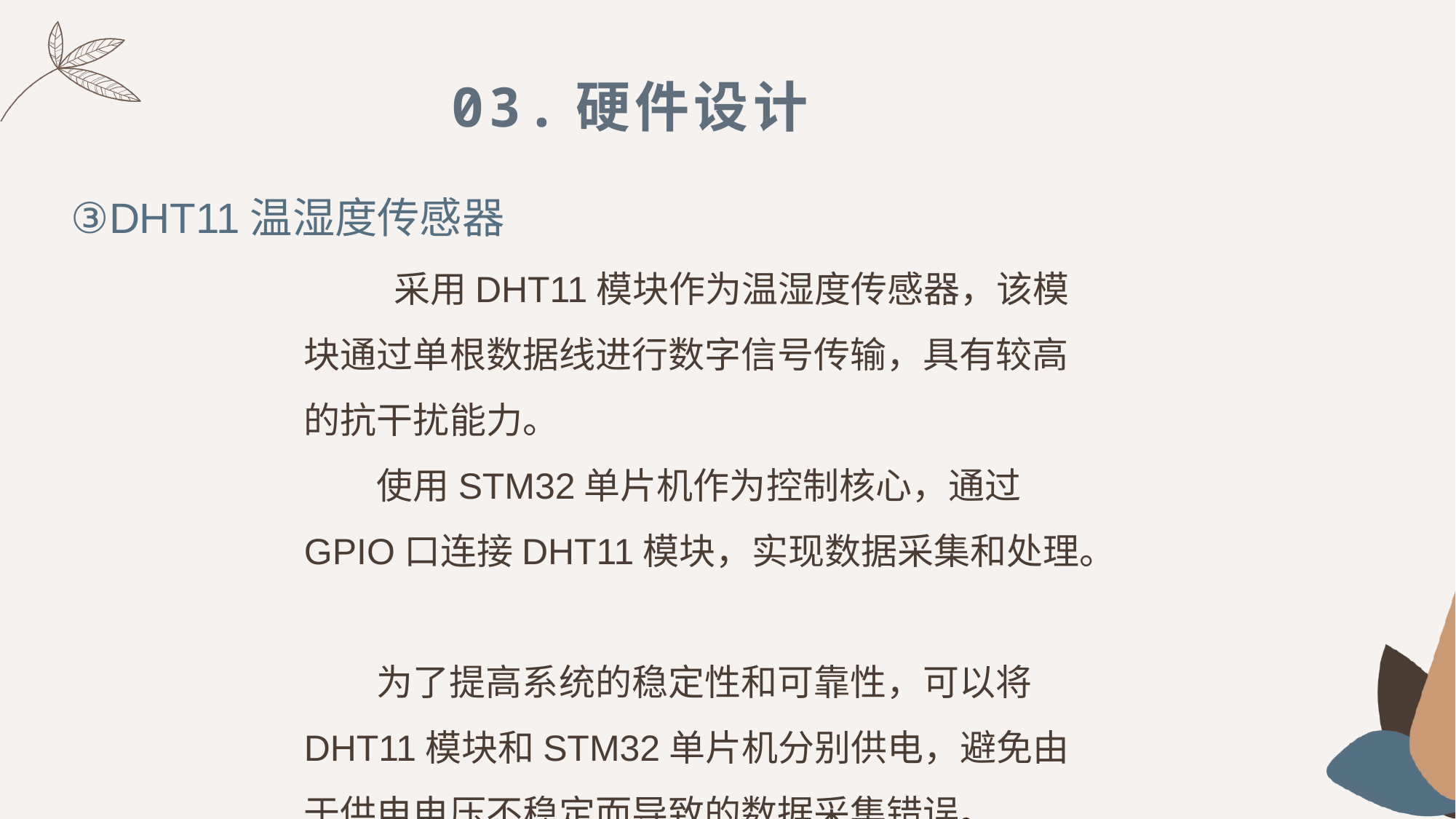

03.硬件设计
③DHT11温湿度传感器
 采用DHT11模块作为温湿度传感器，该模块通过单根数据线进行数字信号传输，具有较高的抗干扰能力。
使用STM32单片机作为控制核心，通过GPIO口连接DHT11模块，实现数据采集和处理。
为了提高系统的稳定性和可靠性，可以将DHT11模块和STM32单片机分别供电，避免由于供电电压不稳定而导致的数据采集错误。